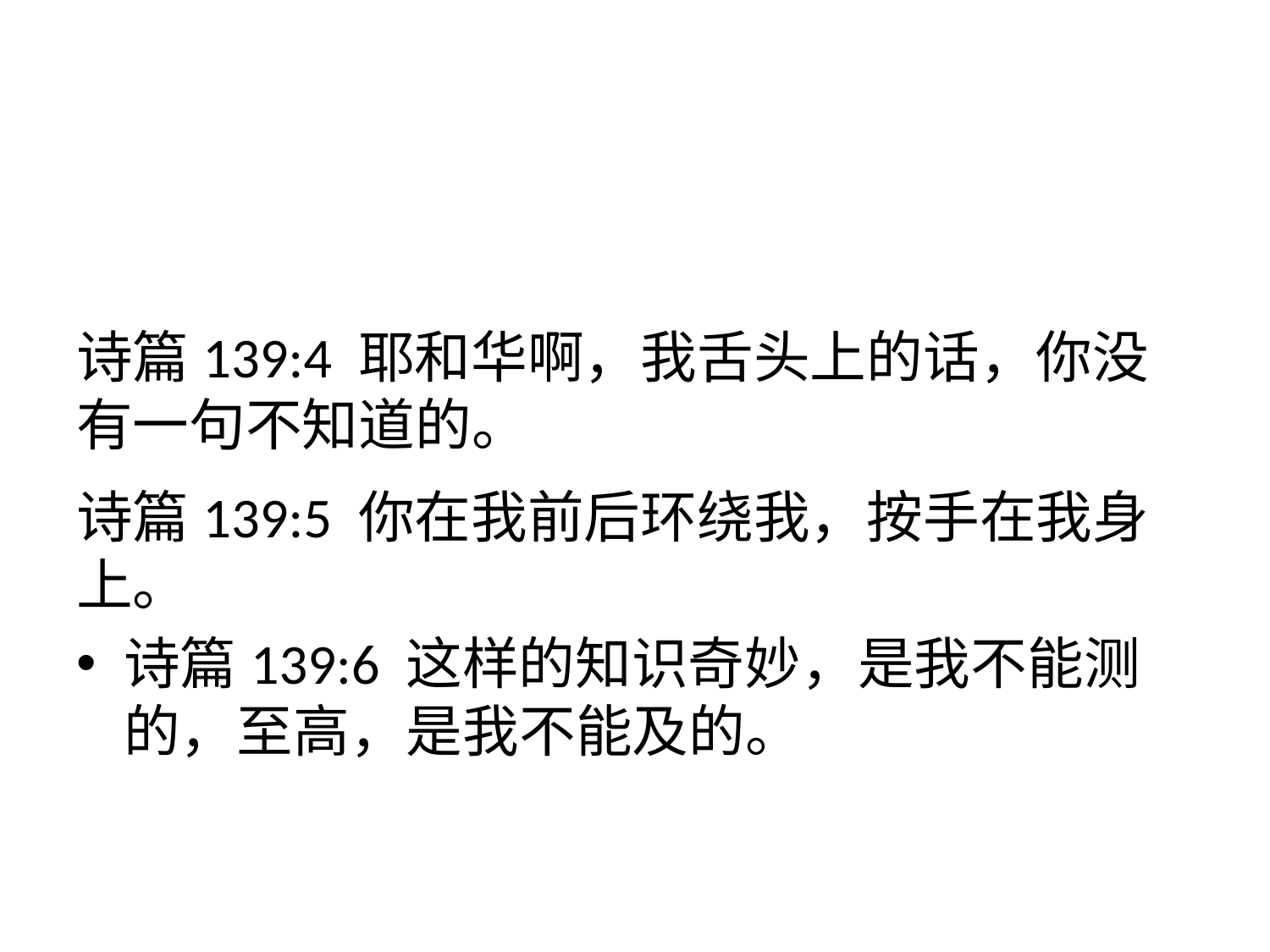

#

诗篇139:4 耶和华啊，我舌头上的话，你没有一句不知道的。
诗篇139:5 你在我前后环绕我，按手在我身上。
诗篇139:6 这样的知识奇妙，是我不能测的，至高，是我不能及的。